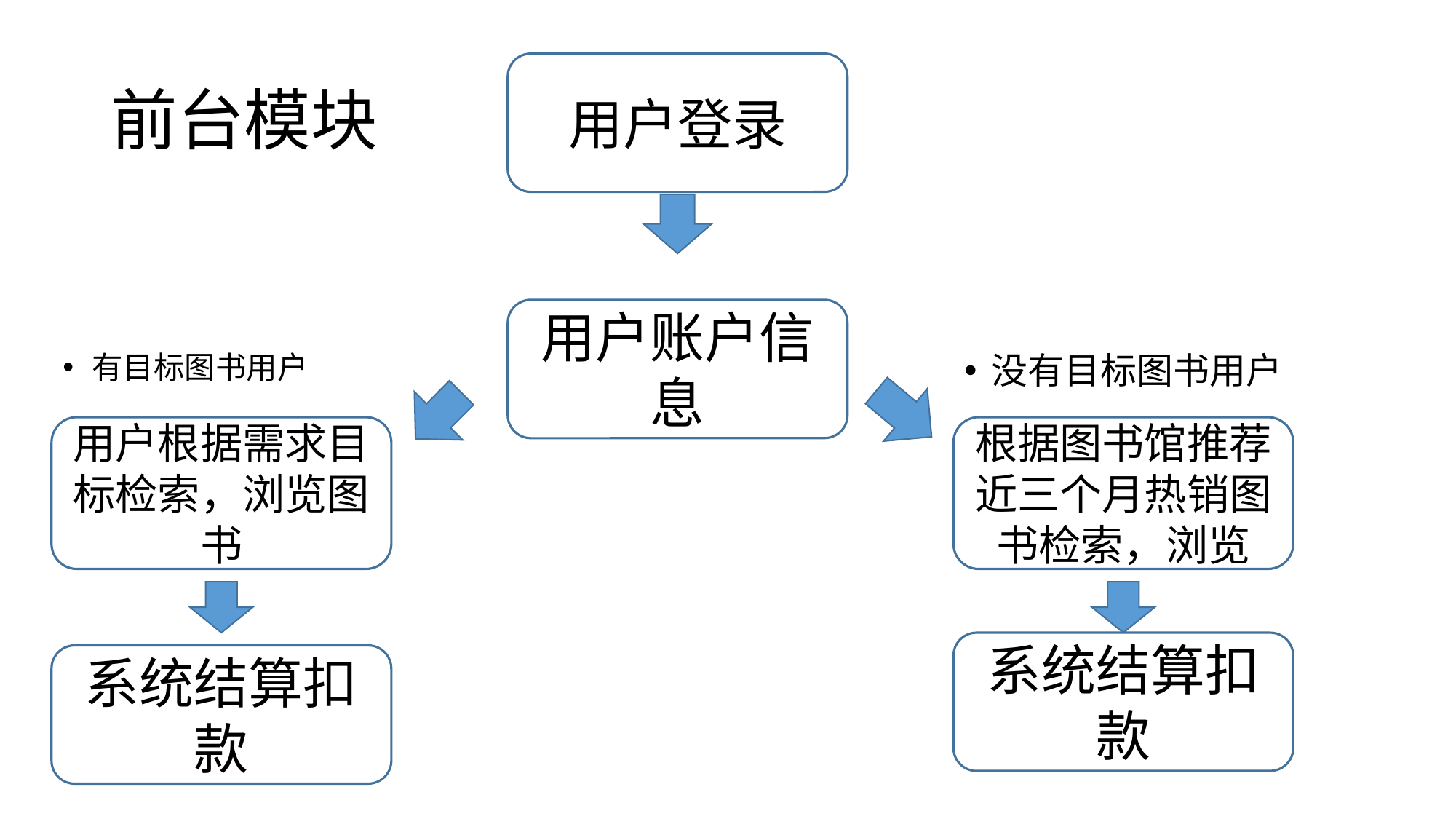

# 前台模块
用户登录

用户账户信息
有目标图书用户
没有目标图书用户

用户根据需求目标检索，浏览图书
根据图书馆推荐近三个月热销图书检索，浏览

系统结算扣款
系统结算扣款